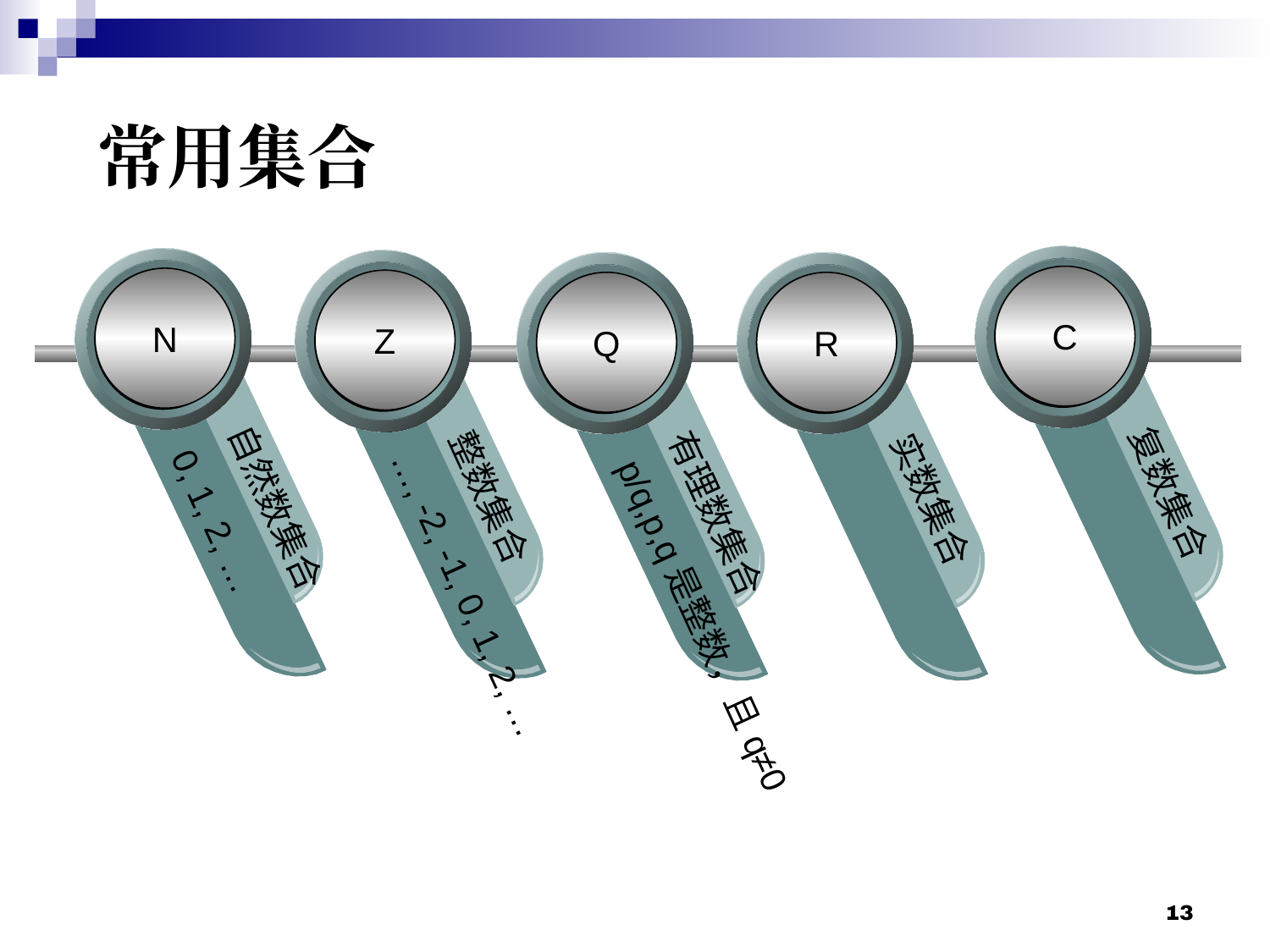

# 常用集合

C

复数集合

N

自然数集合
0, 1, 2, …

Z

整数集合
…, -2, -1, 0, 1, 2, …

Q

有理数集合
p/q,p,q是整数，且q≠0

R

实数集合

13